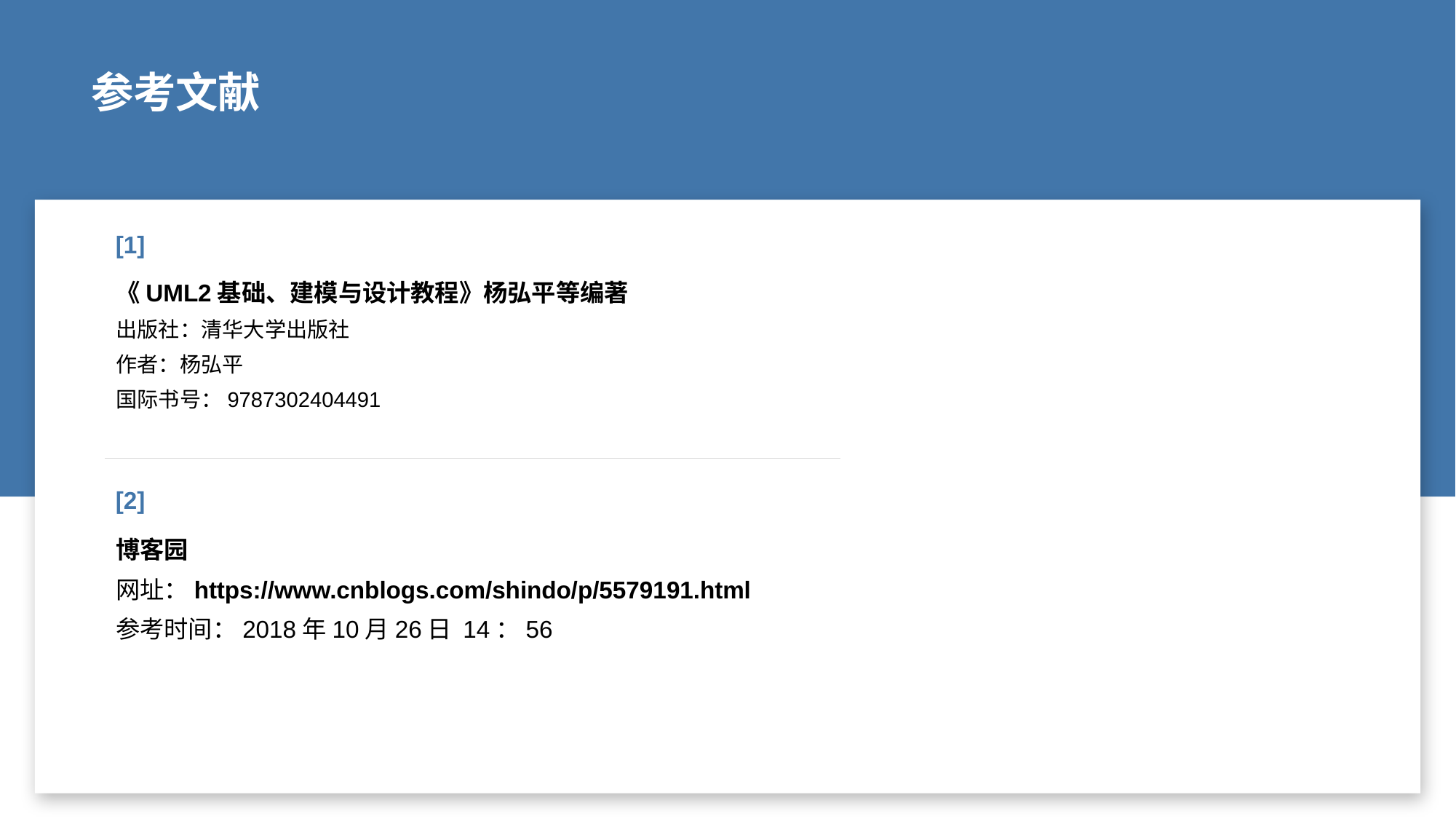

[1]
[2]
# 参考文献
《UML2基础、建模与设计教程》杨弘平等编著
出版社：清华大学出版社
作者：杨弘平
国际书号：9787302404491

博客园
网址：https://www.cnblogs.com/shindo/p/5579191.html
参考时间：2018年10月26日 14：56
PRD2018-G01
60